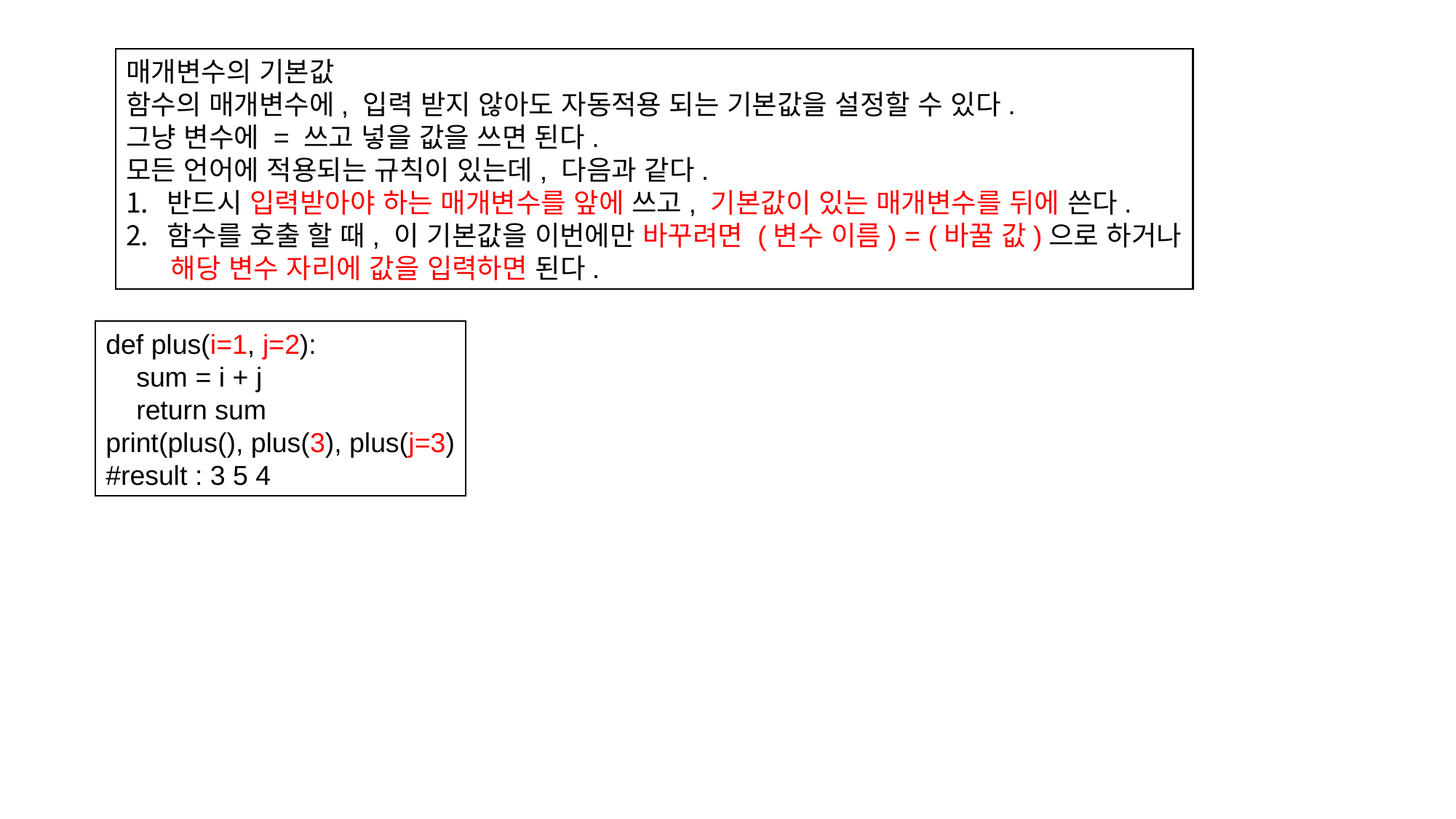

매개변수의 기본값
함수의 매개변수에, 입력 받지 않아도 자동적용 되는 기본값을 설정할 수 있다.
그냥 변수에 = 쓰고 넣을 값을 쓰면 된다.
모든 언어에 적용되는 규칙이 있는데, 다음과 같다.
반드시 입력받아야 하는 매개변수를 앞에 쓰고, 기본값이 있는 매개변수를 뒤에 쓴다.
함수를 호출 할 때, 이 기본값을 이번에만 바꾸려면 (변수 이름) = (바꿀 값)으로 하거나
     해당 변수 자리에 값을 입력하면 된다.
def plus(i=1, j=2):
    sum = i + j
    return sum
print(plus(), plus(3), plus(j=3)
#result : 3 5 4